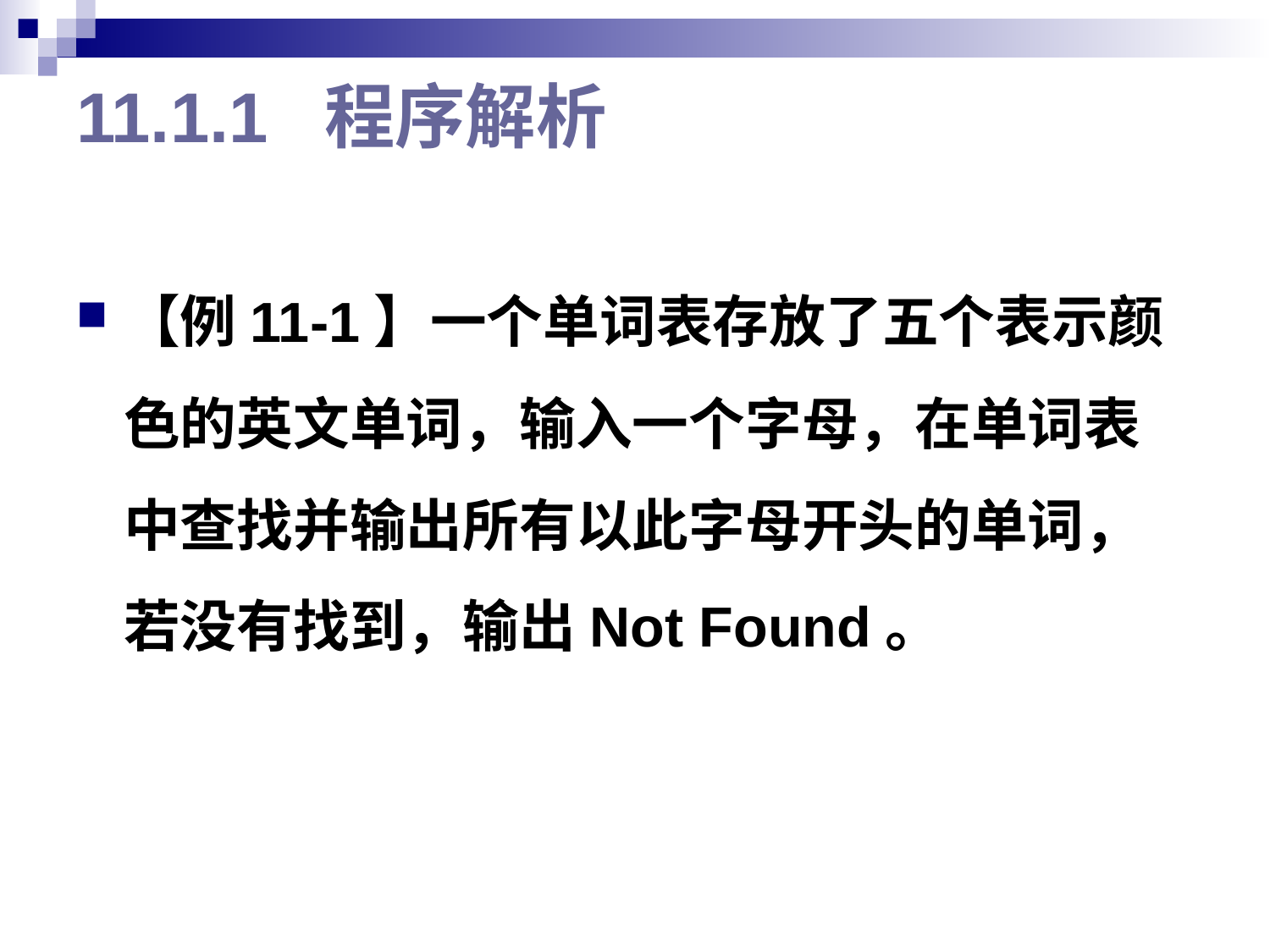

# 11.1.1  程序解析
【例11-1】一个单词表存放了五个表示颜色的英文单词，输入一个字母，在单词表中查找并输出所有以此字母开头的单词，若没有找到，输出Not Found。